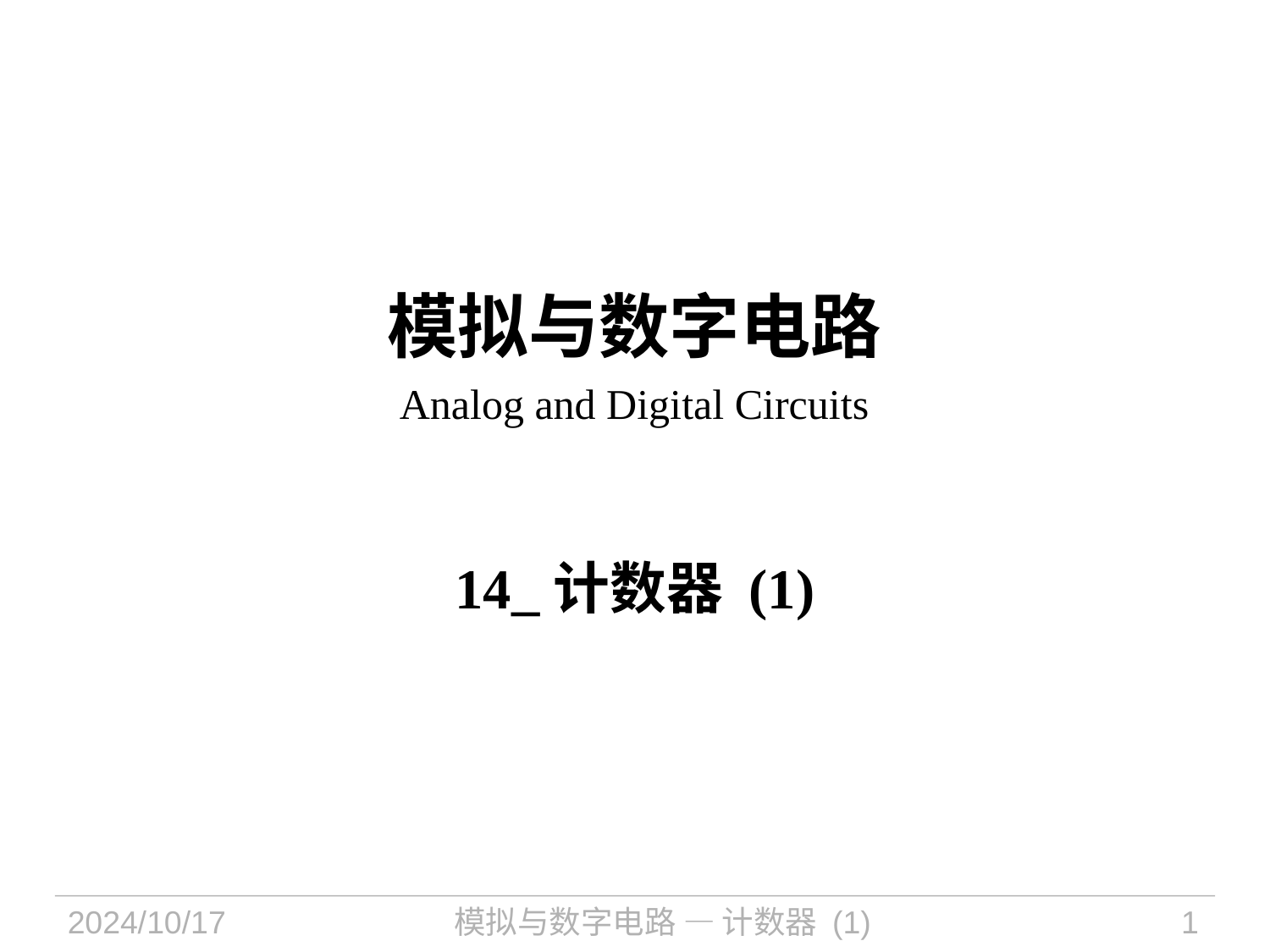

# 模拟与数字电路 Analog and Digital Circuits
14_计数器 (1)
2024/10/17
模拟与数字电路 — 计数器 (1)
1